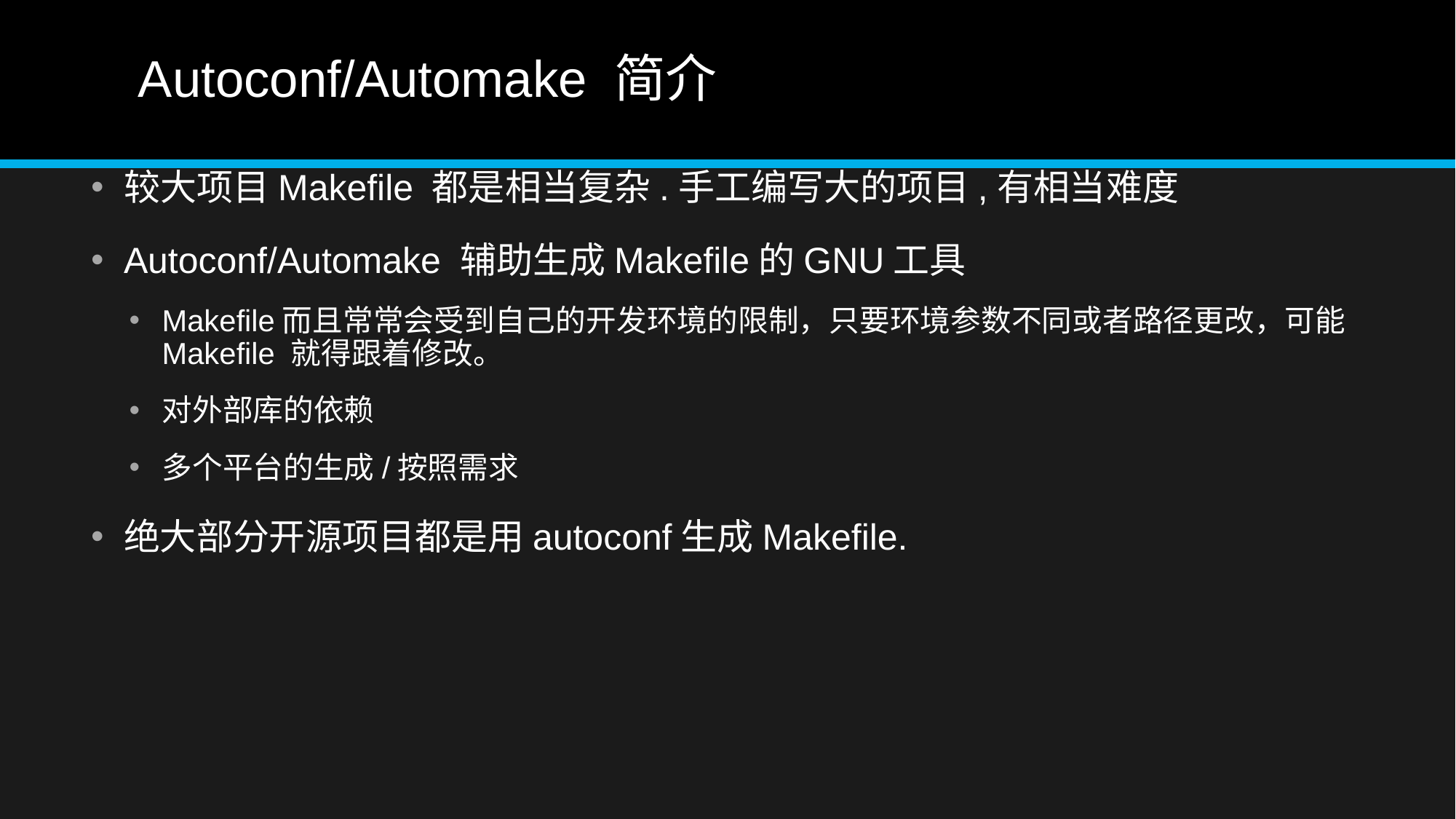

# Autoconf/Automake 简介
较大项目Makefile 都是相当复杂.手工编写大的项目,有相当难度
Autoconf/Automake 辅助生成Makefile的GNU工具
Makefile而且常常会受到自己的开发环境的限制，只要环境参数不同或者路径更改，可能 Makefile 就得跟着修改。
对外部库的依赖
多个平台的生成/按照需求
绝大部分开源项目都是用autoconf生成Makefile.